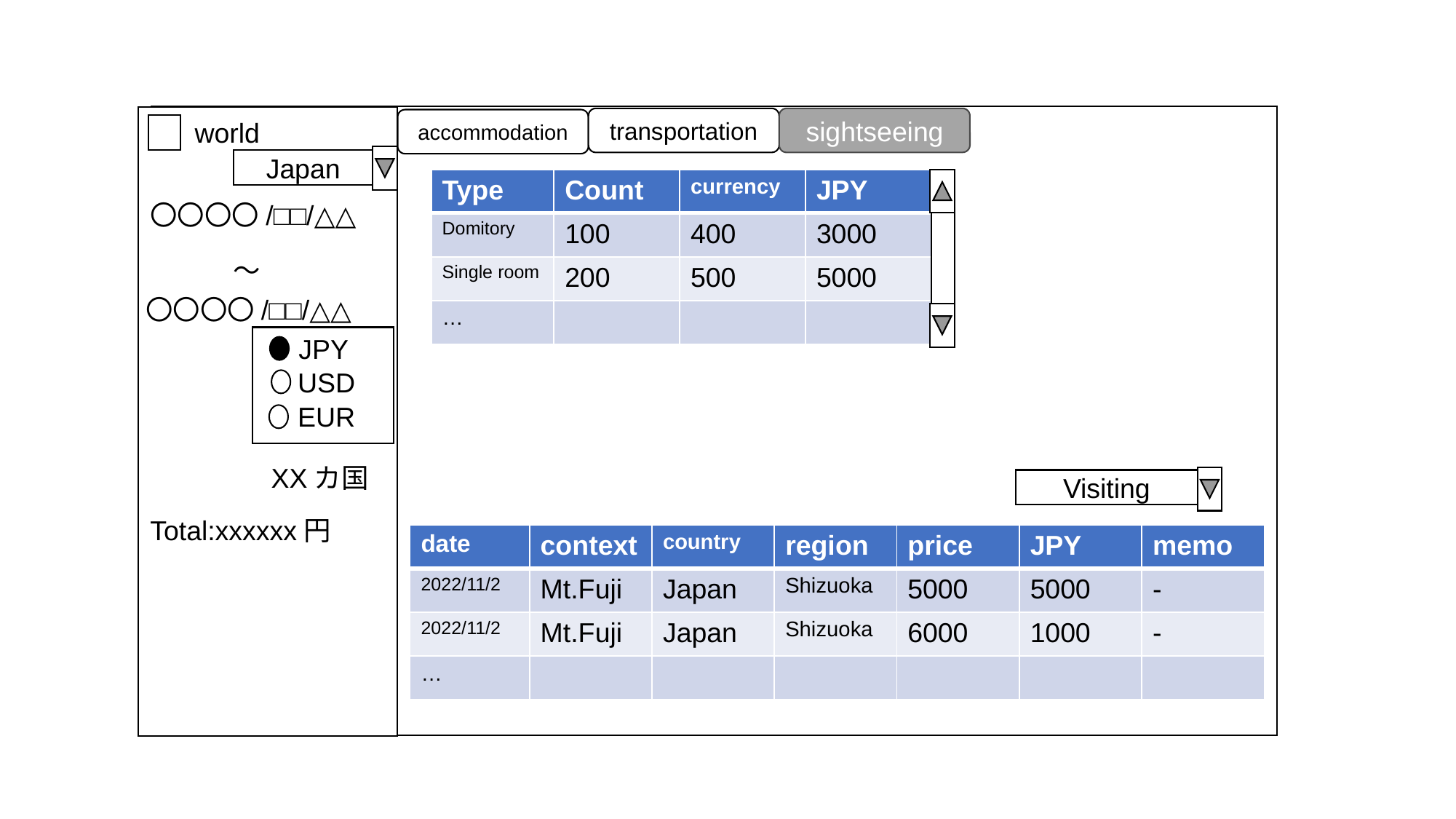

transportation
sightseeing
accommodation
world

Japan

| Type | Count | currency | JPY |
| --- | --- | --- | --- |
| Domitory | 100 | 400 | 3000 |
| Single room | 200 | 500 | 5000 |
| … |  |  |  |

〇〇〇〇/□□/△△

～
〇〇〇〇/□□/△△

JPY

USD

EUR

XXカ国
Visiting

Total:xxxxxx円
| date | context | country | region | price | JPY | memo |
| --- | --- | --- | --- | --- | --- | --- |
| 2022/11/2 | Mt.Fuji | Japan | Shizuoka | 5000 | 5000 | - |
| 2022/11/2 | Mt.Fuji | Japan | Shizuoka | 6000 | 1000 | - |
| … |  |  |  |  |  |  |